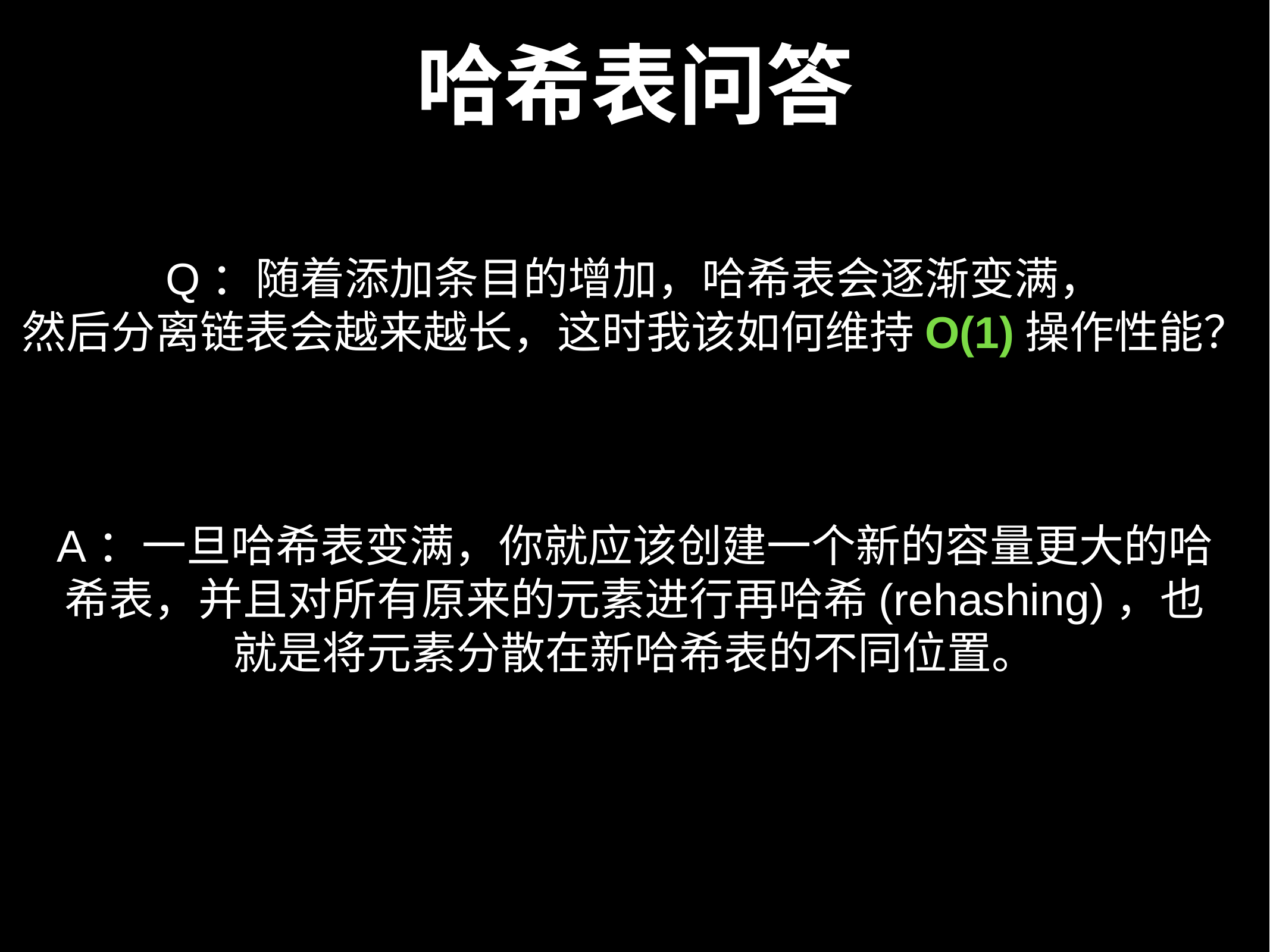

# 哈希表问答
Q：随着添加条目的增加，哈希表会逐渐变满，
然后分离链表会越来越长，这时我该如何维持O(1)操作性能？
A：一旦哈希表变满，你就应该创建一个新的容量更大的哈希表，并且对所有原来的元素进行再哈希(rehashing)，也就是将元素分散在新哈希表的不同位置。